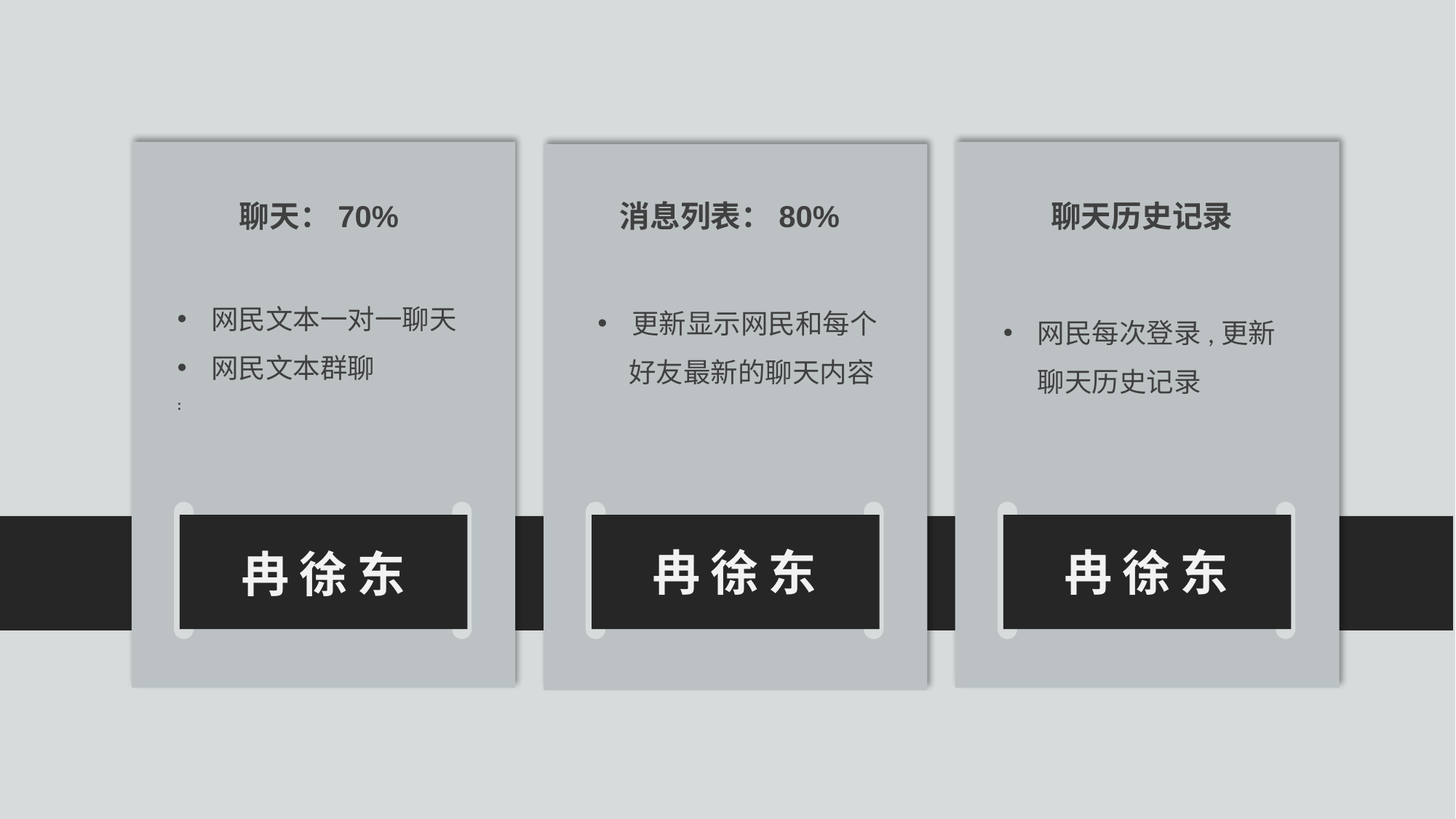

聊天：70%

冉徐东

聊天历史记录
网民每次登录,更新聊天历史记录

消息列表：80%

更新显示网民和每个
    好友最新的聊天内容

网民文本一对一聊天
网民文本群聊
:

冉徐东
冉徐东